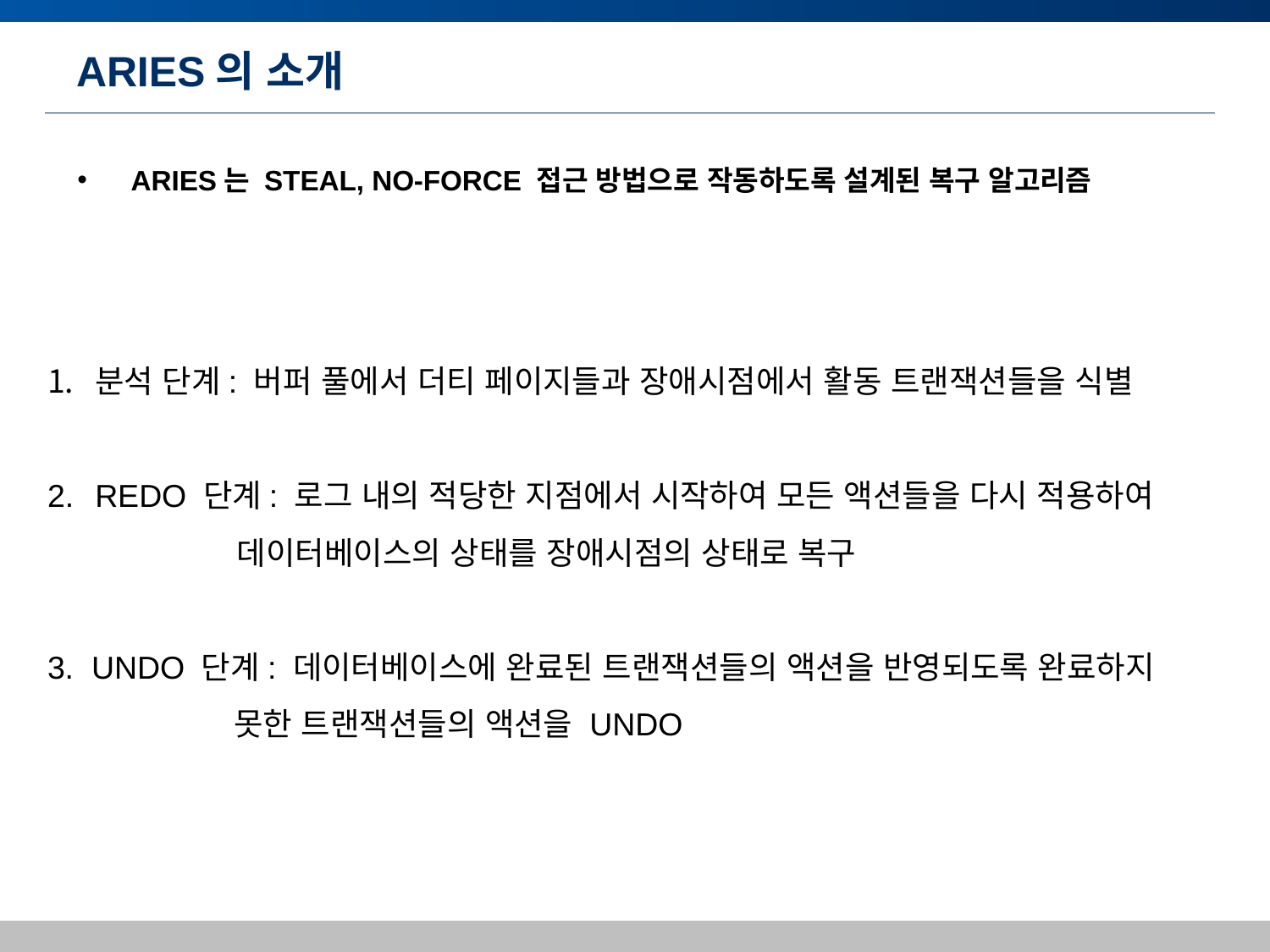

# ARIES의 소개
   ARIES는 STEAL, NO-FORCE 접근 방법으로 작동하도록 설계된 복구 알고리즘
분석 단계: 버퍼 풀에서 더티 페이지들과 장애시점에서 활동 트랜잭션들을 식별

REDO 단계: 로그 내의 적당한 지점에서 시작하여 모든 액션들을 다시 적용하여
                데이터베이스의 상태를 장애시점의 상태로 복구

3.  UNDO 단계: 데이터베이스에 완료된 트랜잭션들의 액션을 반영되도록 완료하지
                     못한 트랜잭션들의 액션을 UNDO